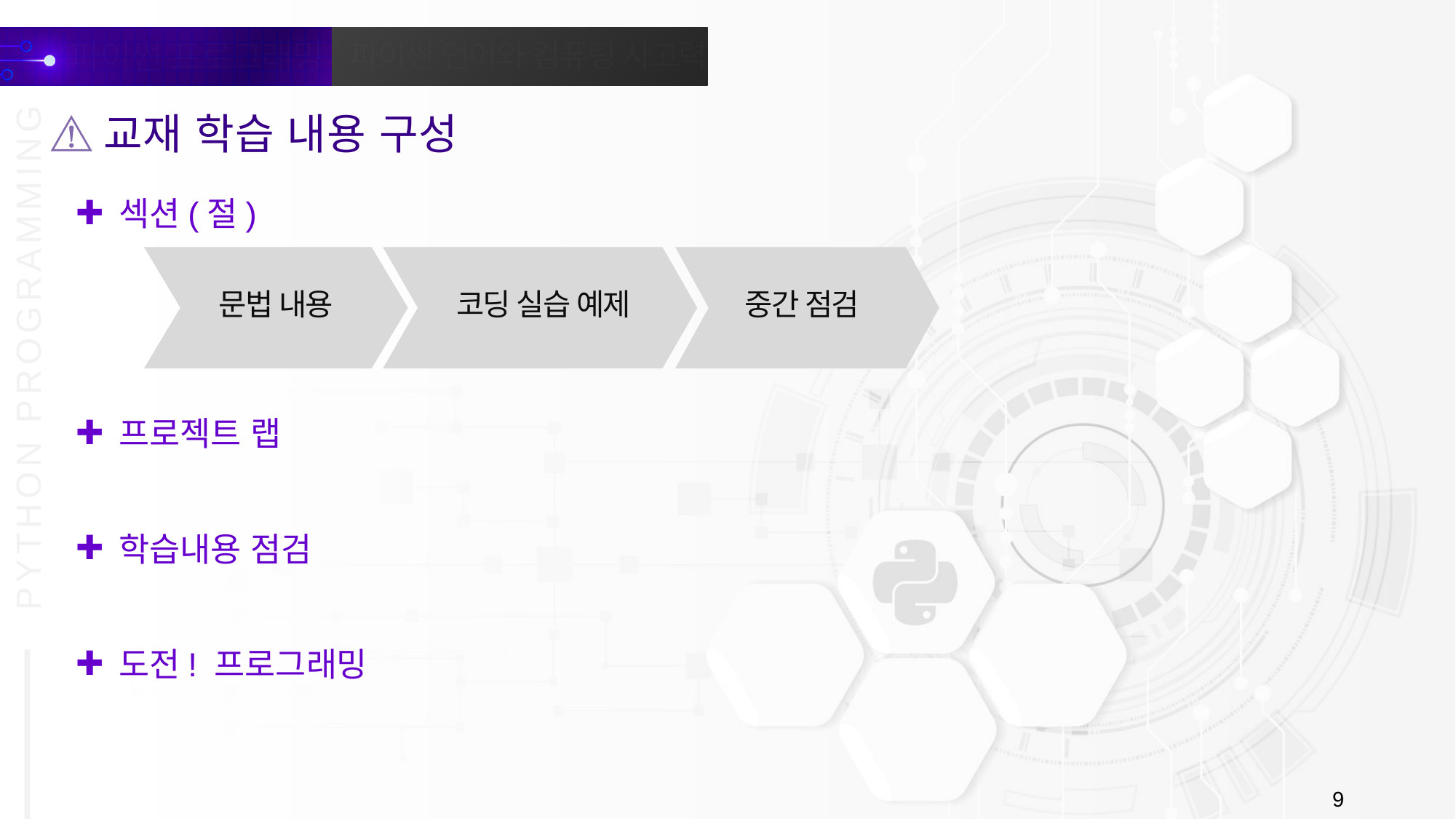

교재 학습 내용 구성
섹션(절)

문법 내용

코딩 실습 예제

중간 점검
프로젝트 랩

학습내용 점검

도전! 프로그래밍
9